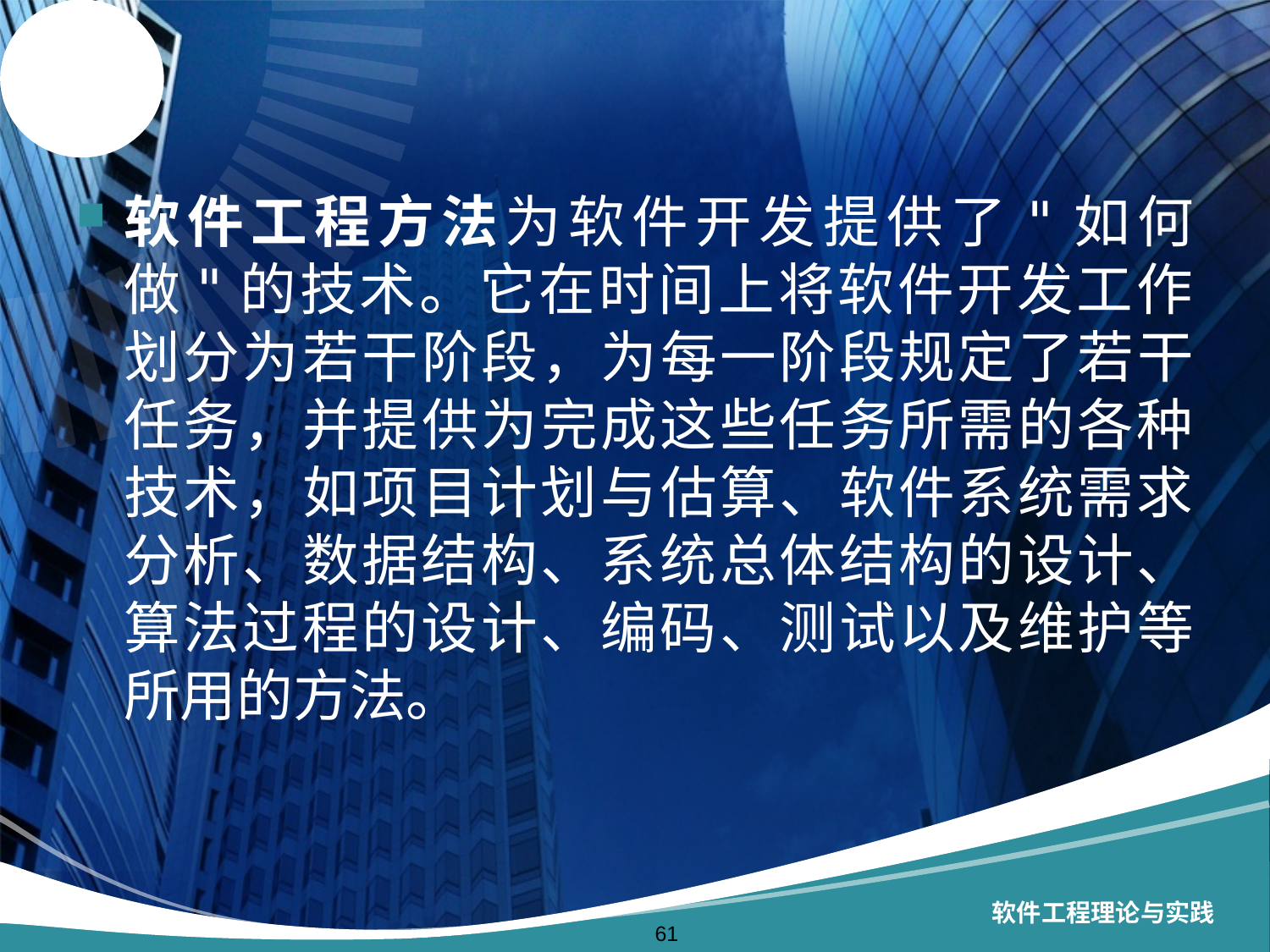

#
软件工程方法为软件开发提供了"如何做"的技术。它在时间上将软件开发工作划分为若干阶段，为每一阶段规定了若干任务，并提供为完成这些任务所需的各种技术，如项目计划与估算、软件系统需求分析、数据结构、系统总体结构的设计、算法过程的设计、编码、测试以及维护等所用的方法。
软件工程理论与实践
61